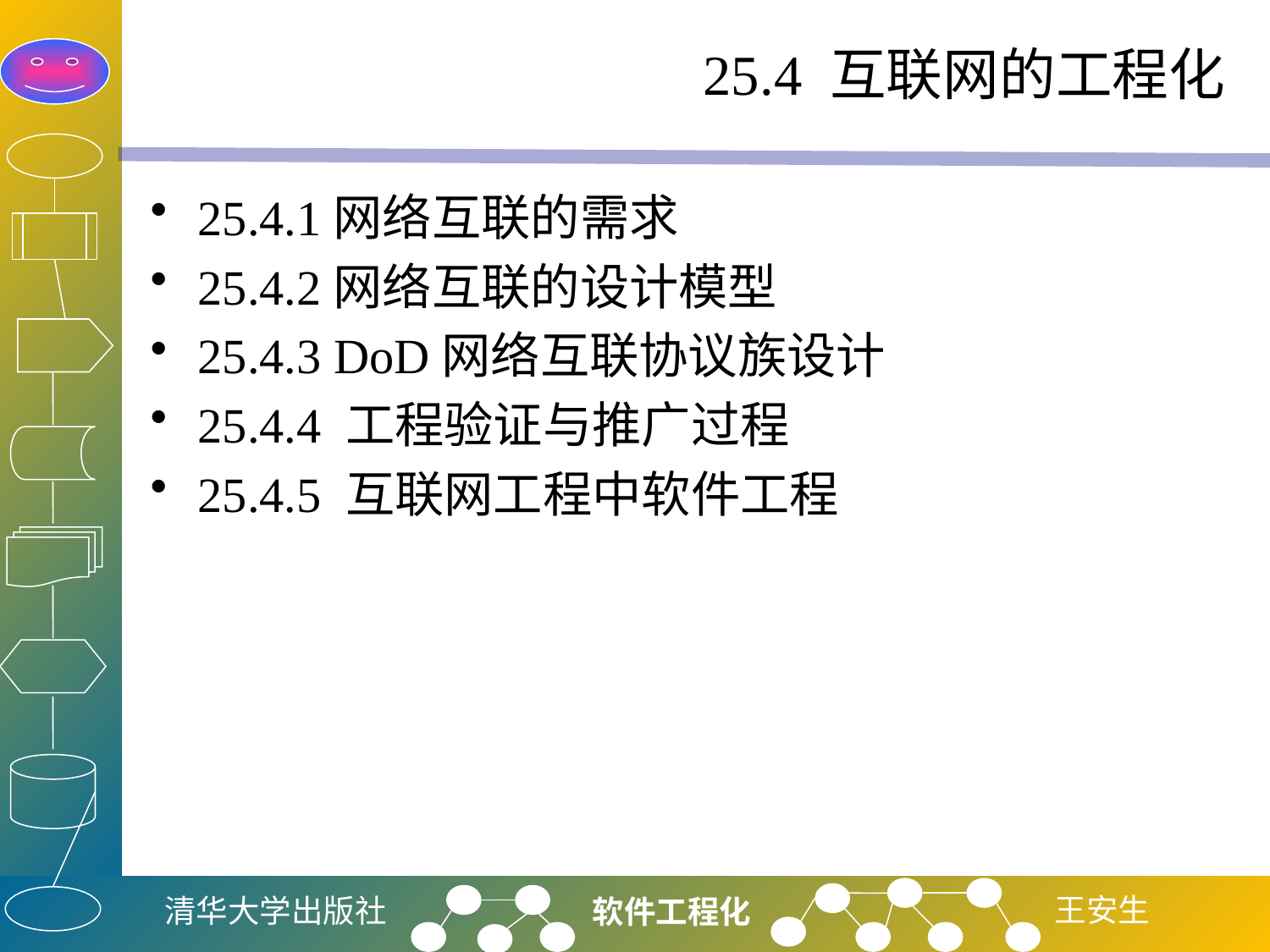

# 25.4 互联网的工程化
25.4.1网络互联的需求
25.4.2网络互联的设计模型
25.4.3 DoD网络互联协议族设计
25.4.4 工程验证与推广过程
25.4.5 互联网工程中软件工程